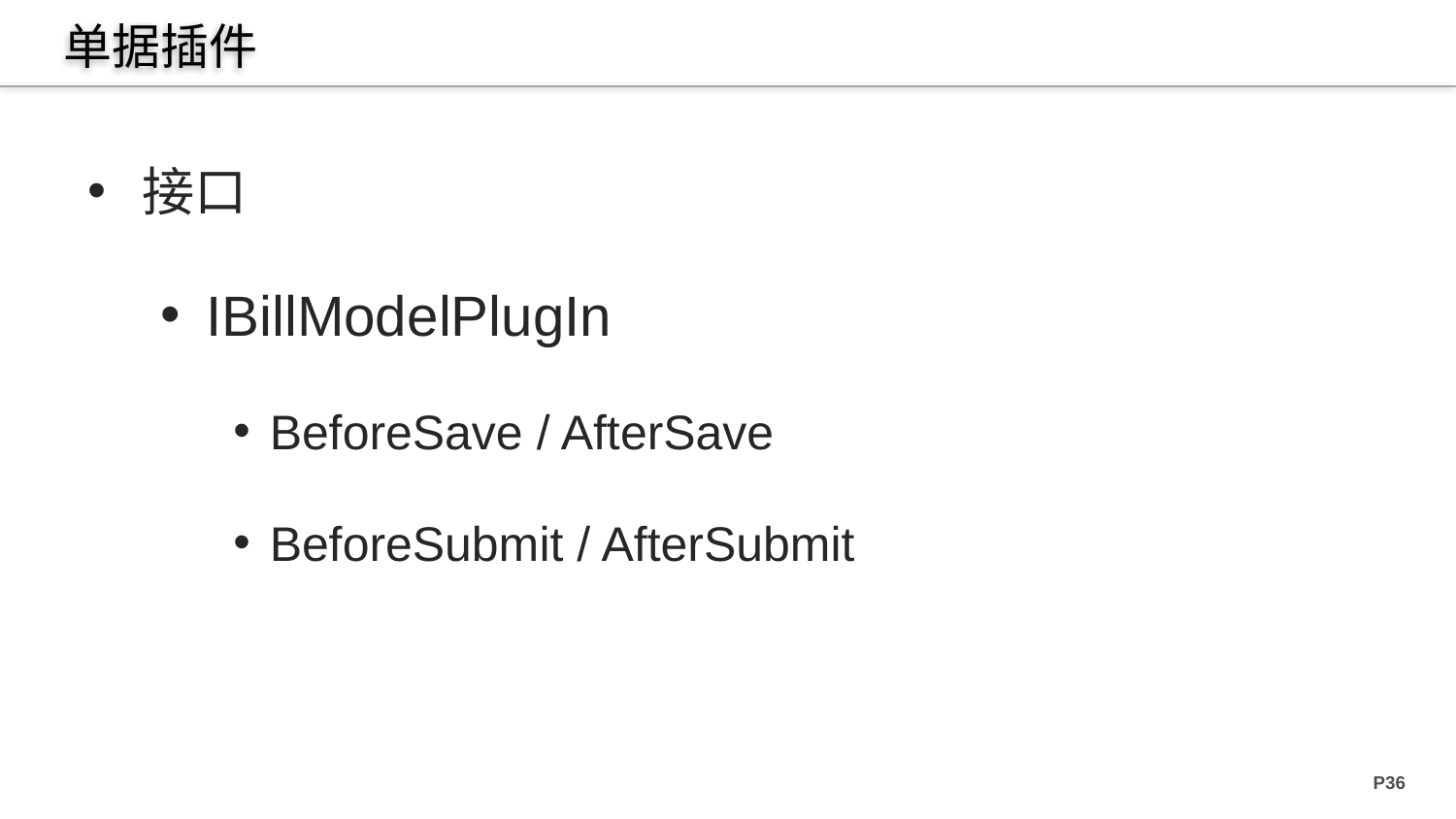

# 单据插件

接口
IBillModelPlugIn
BeforeSave / AfterSave
BeforeSubmit / AfterSubmit